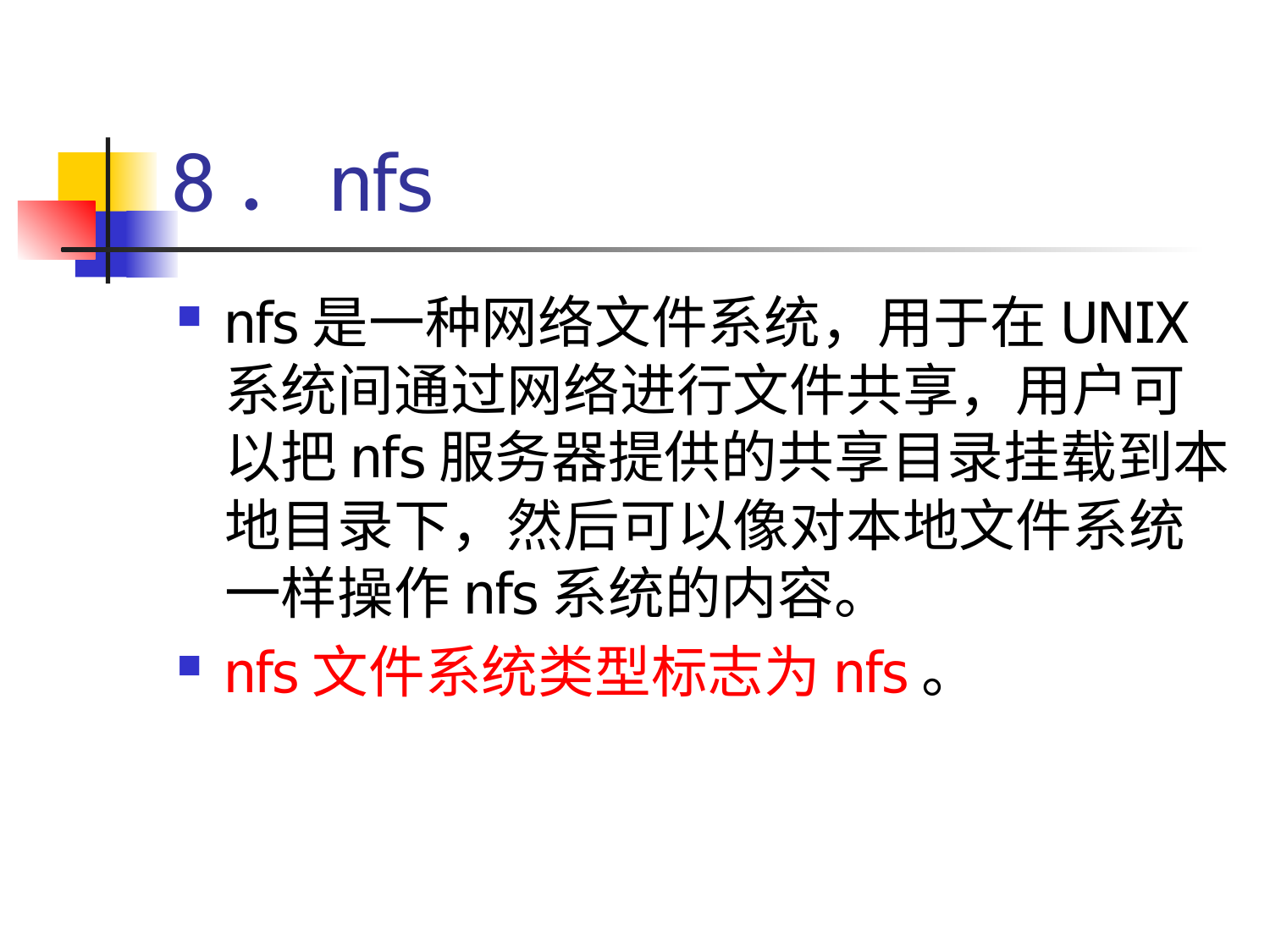

# 8．nfs
nfs是一种网络文件系统，用于在UNIX系统间通过网络进行文件共享，用户可以把nfs服务器提供的共享目录挂载到本地目录下，然后可以像对本地文件系统一样操作nfs系统的内容。
nfs文件系统类型标志为nfs。